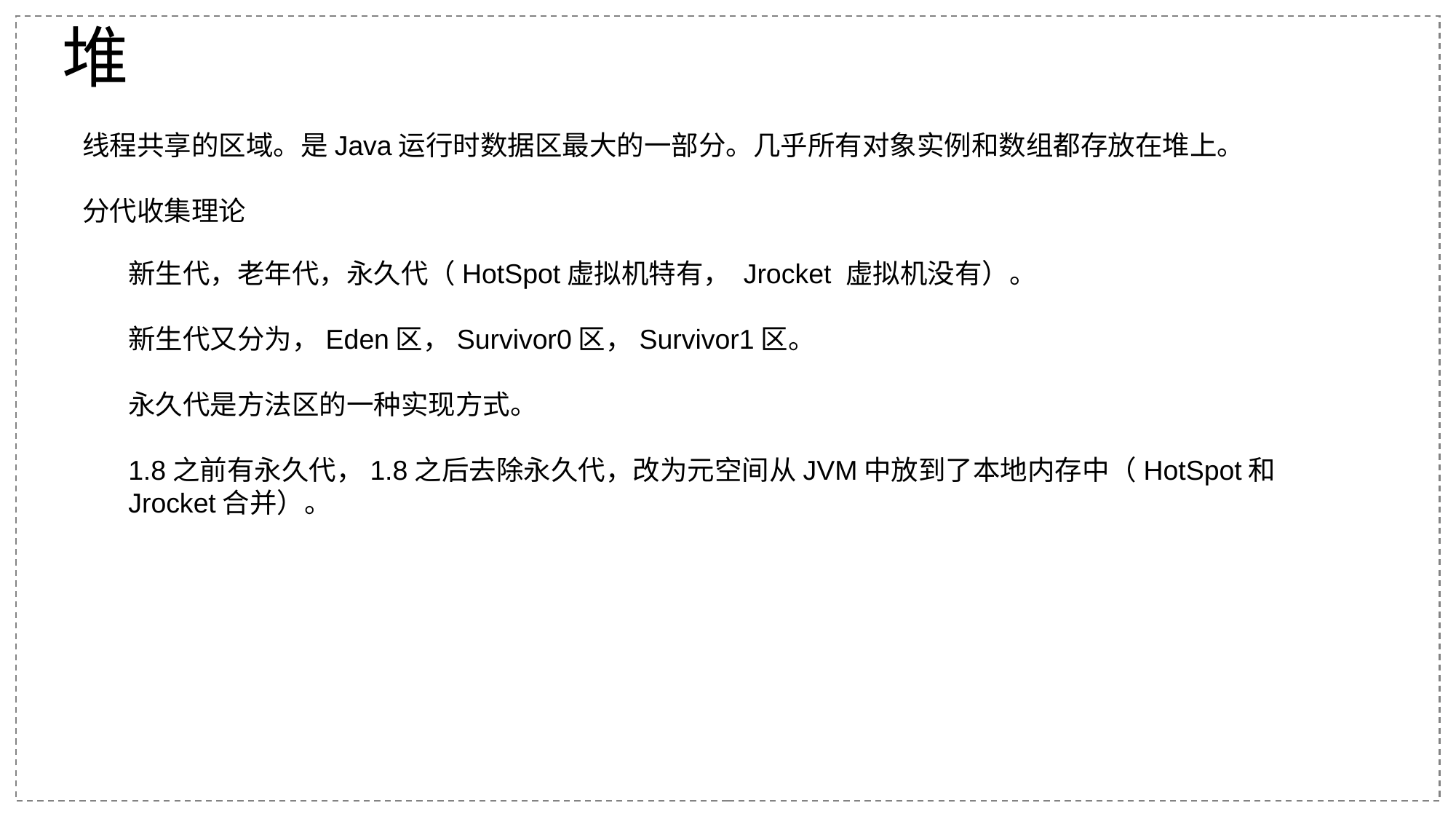

# 堆
线程共享的区域。是Java运行时数据区最大的一部分。几乎所有对象实例和数组都存放在堆上。

分代收集理论

新生代，老年代，永久代（HotSpot虚拟机特有， Jrocket 虚拟机没有）。

新生代又分为，Eden区，Survivor0区，Survivor1区。

永久代是方法区的一种实现方式。

1.8之前有永久代，1.8之后去除永久代，改为元空间从JVM中放到了本地内存中（HotSpot和Jrocket合并）。